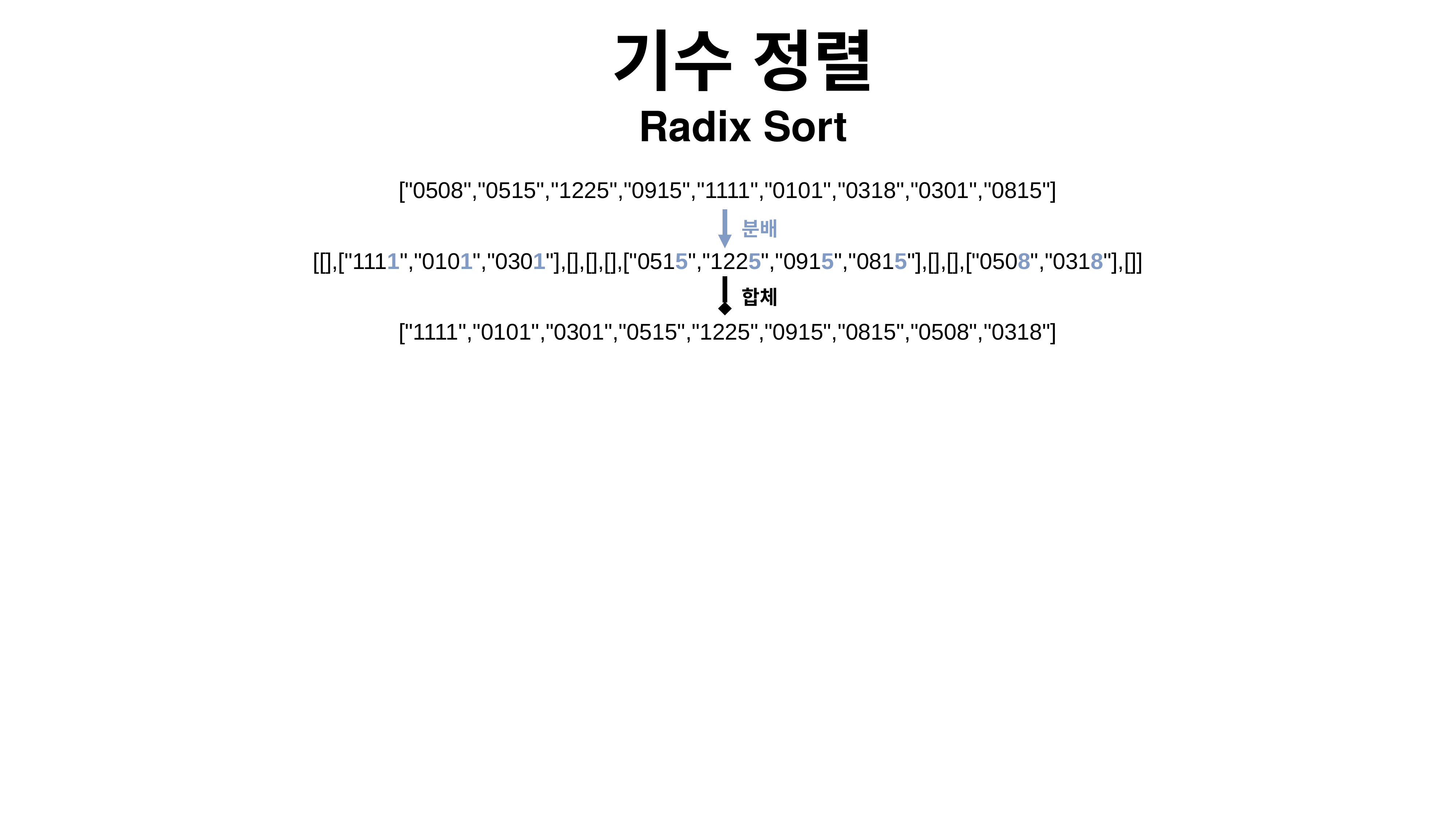

기수 정렬
Radix Sort
["0508","0515","1225","0915","1111","0101","0318","0301","0815"]

분배
[[],["1111","0101","0301"],[],[],[],["0515","1225","0915","0815"],[],[],["0508","0318"],[]]

합체
["1111","0101","0301","0515","1225","0915","0815","0508","0318"]